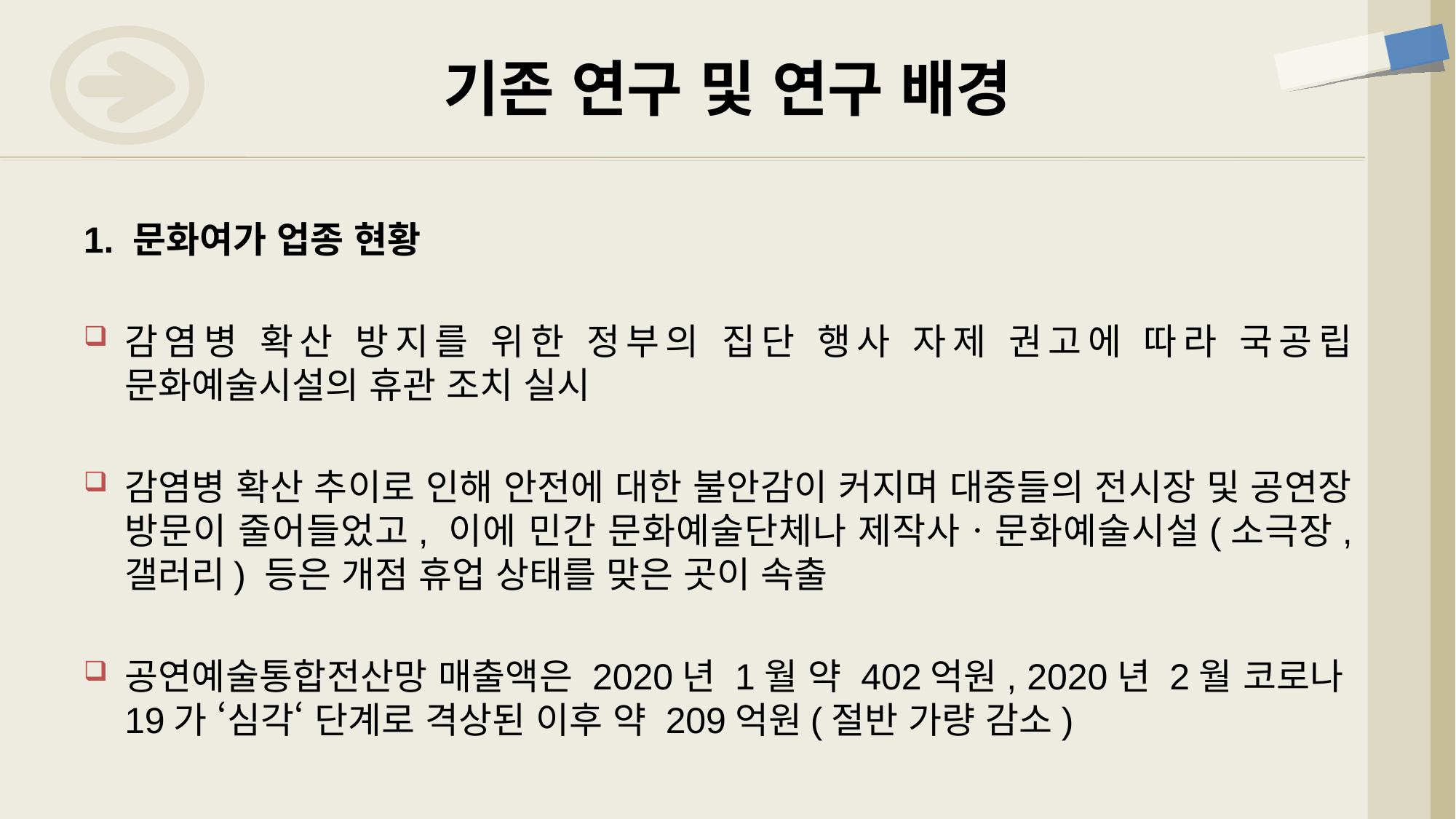

# 기존 연구 및 연구 배경
1. 문화여가 업종 현황

감염병 확산 방지를 위한 정부의 집단 행사 자제 권고에 따라 국공립 문화예술시설의 휴관 조치 실시

감염병 확산 추이로 인해 안전에 대한 불안감이 커지며 대중들의 전시장 및 공연장 방문이 줄어들었고, 이에 민간 문화예술단체나 제작사ㆍ문화예술시설(소극장, 갤러리) 등은 개점 휴업 상태를 맞은 곳이 속출

공연예술통합전산망 매출액은 2020년 1월 약 402억원, 2020년 2월 코로나19가 ‘심각‘ 단계로 격상된 이후 약 209억원(절반 가량 감소)